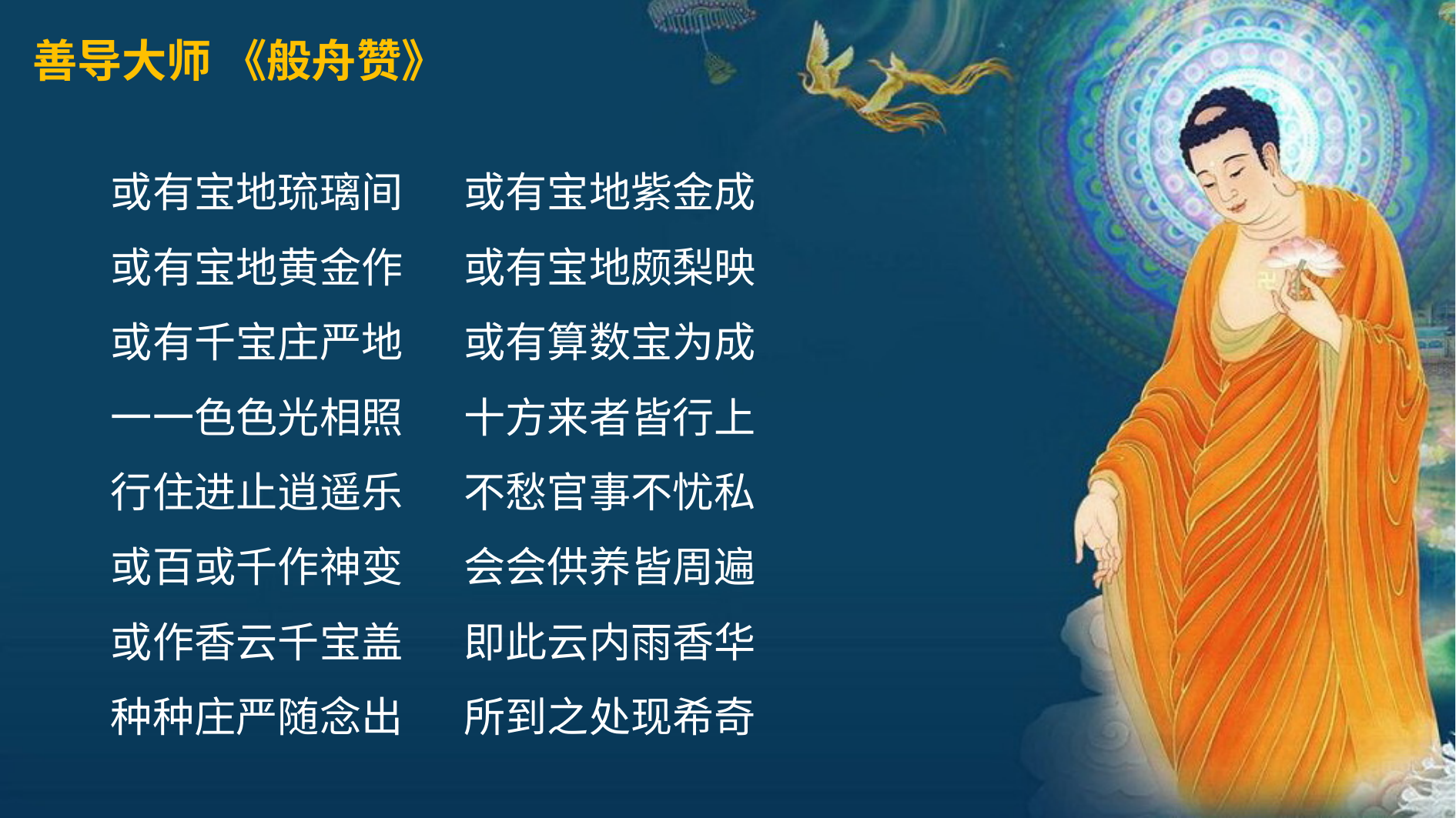

善导大师 《般舟赞》
或有宝地琉璃间　  或有宝地紫金成
或有宝地黄金作　  或有宝地颇梨映
或有千宝庄严地　  或有算数宝为成
一一色色光相照　  十方来者皆行上
行住进止逍遥乐　  不愁官事不忧私
或百或千作神变  　会会供养皆周遍
或作香云千宝盖　  即此云内雨香华
种种庄严随念出　  所到之处现希奇